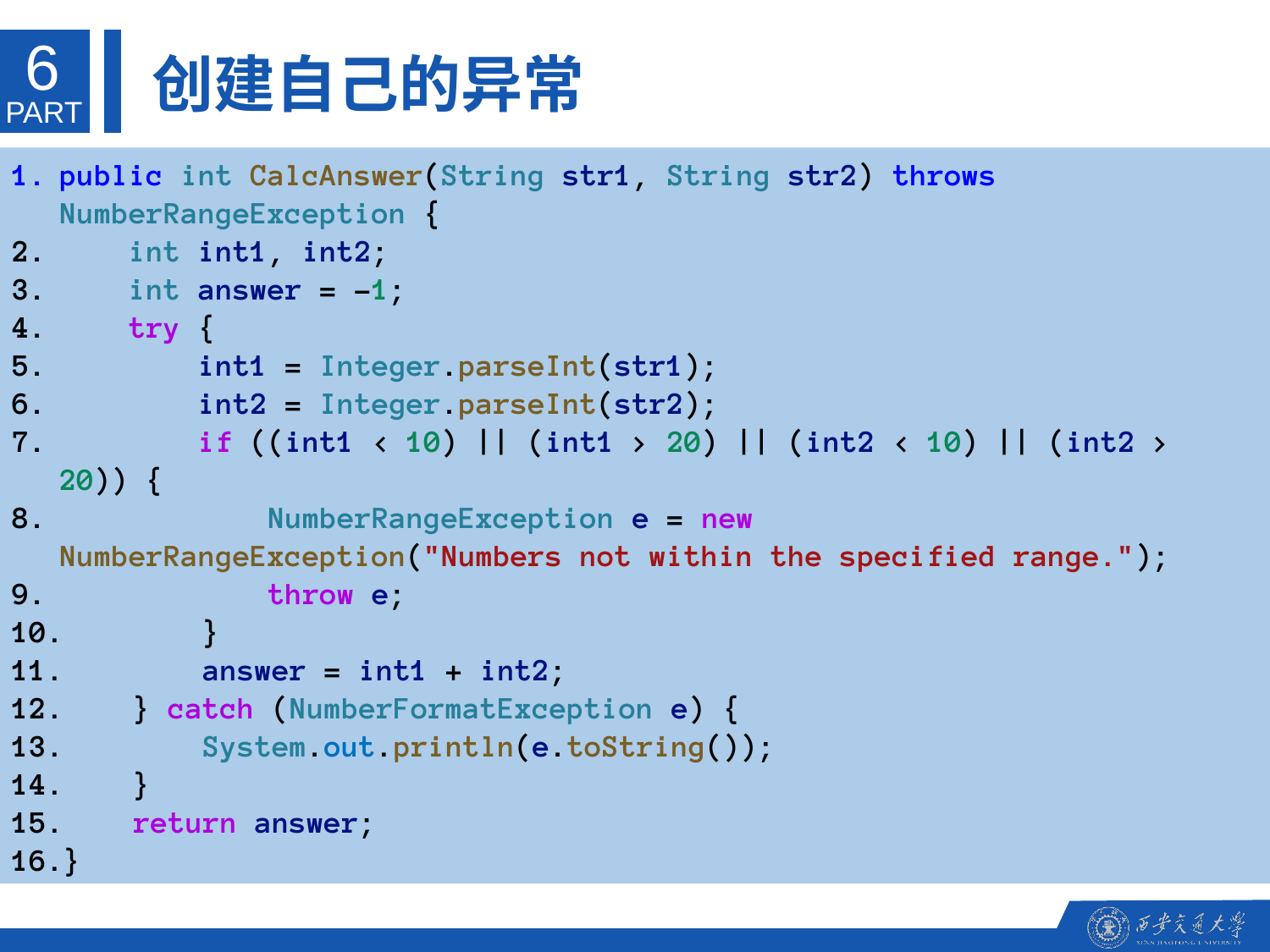

6
创建自己的异常
PART
public int CalcAnswer(String str1, String str2) throws NumberRangeException {
    int int1, int2;
    int answer = -1;
    try {
        int1 = Integer.parseInt(str1);
        int2 = Integer.parseInt(str2);
        if ((int1 < 10) || (int1 > 20) || (int2 < 10) || (int2 > 20)) {
            NumberRangeException e = new NumberRangeException("Numbers not within the specified range.");
            throw e;
        }
        answer = int1 + int2;
    } catch (NumberFormatException e) {
        System.out.println(e.toString());
    }
    return answer;
}